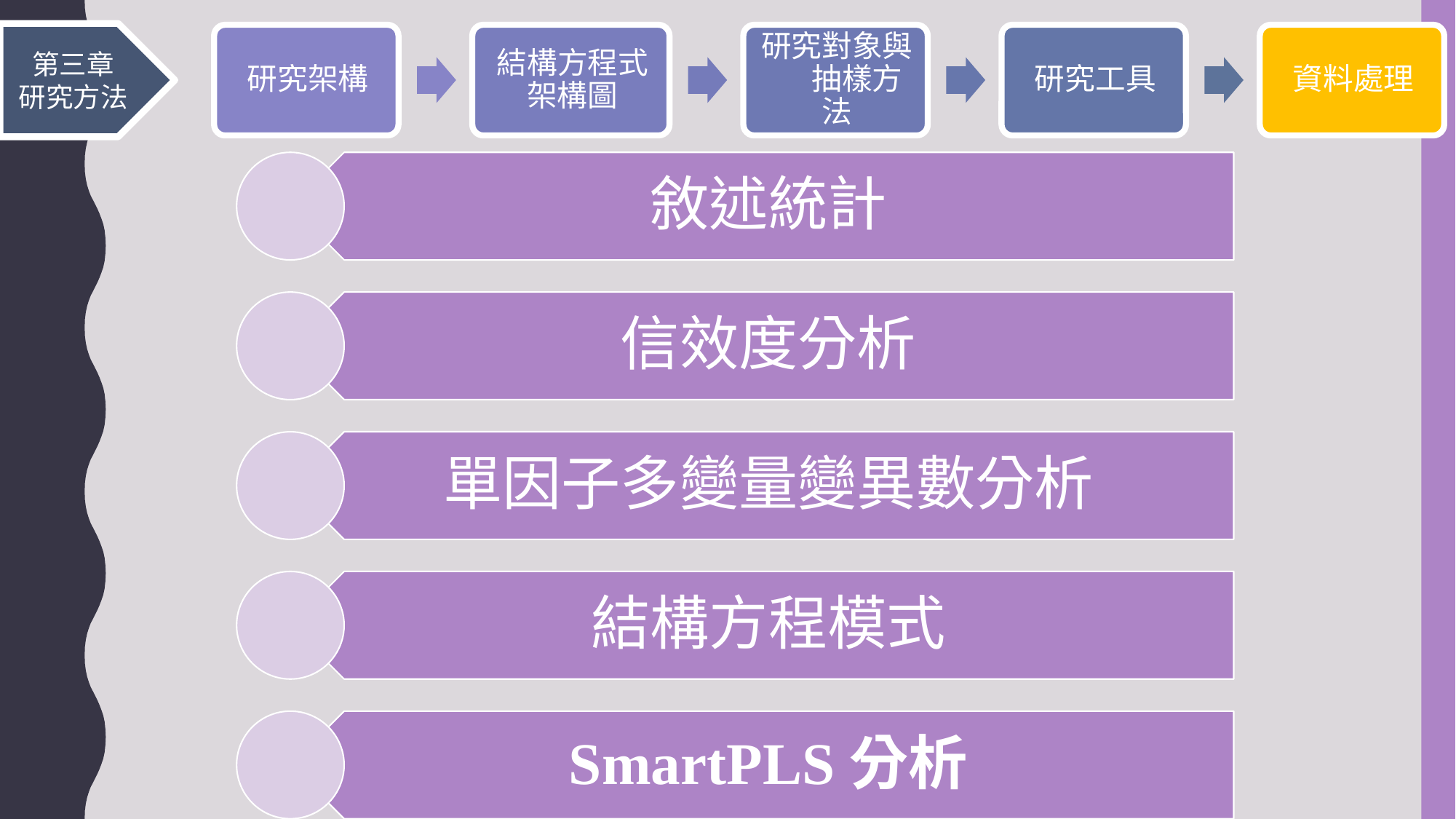

第三章
研究方法
研究架構

結構方程式架構圖

研究對象與       抽樣方法

研究工具

資料處理
敘述統計
信效度分析
單因子多變量變異數分析
結構方程模式
SmartPLS分析